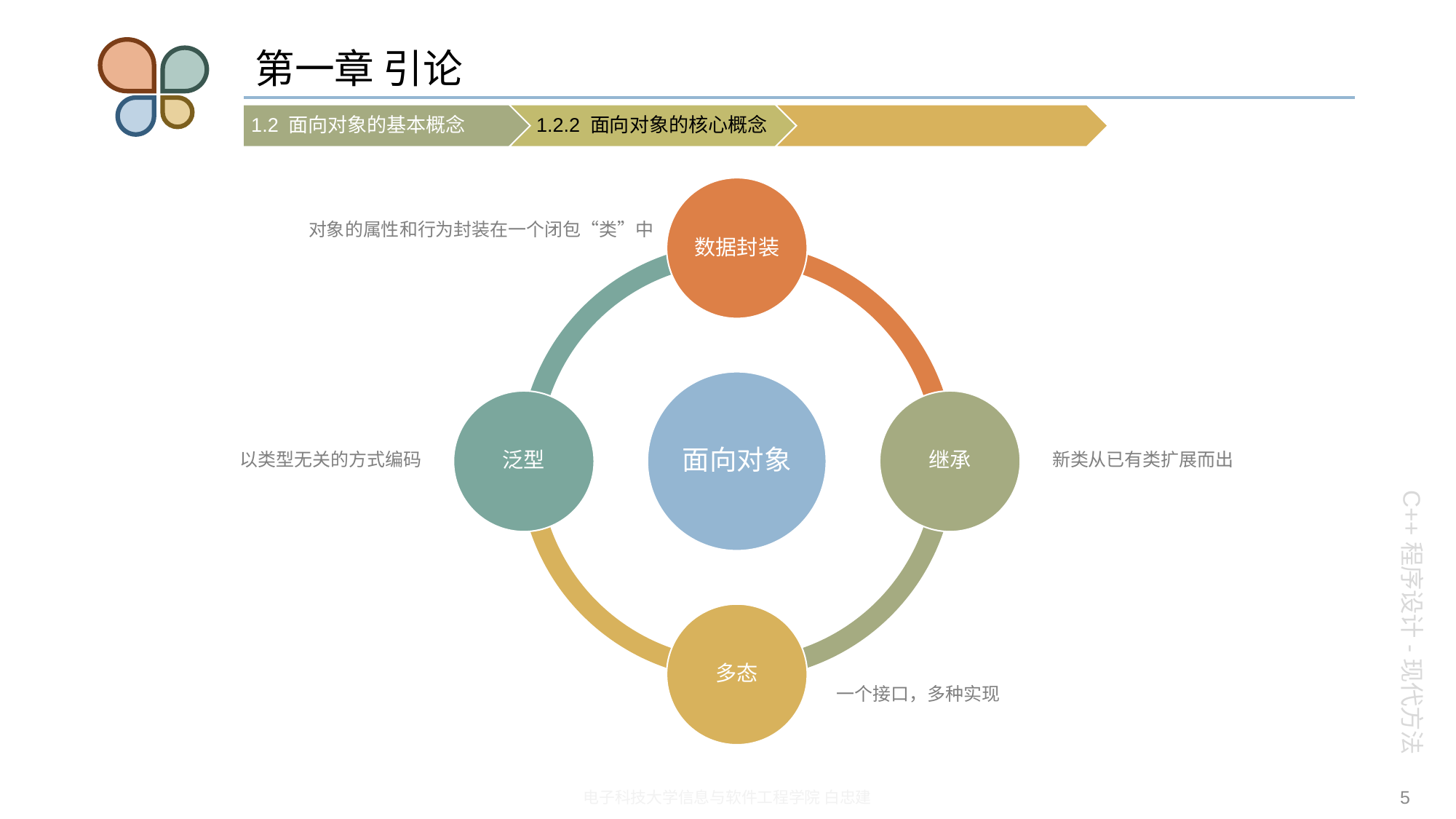

# 第一章 引论
1.2 面向对象的基本概念
1.2.2 面向对象的核心概念

面向对象
数据封装
继承
多态
泛型
对象的属性和行为封装在一个闭包“类”中
以类型无关的方式编码
新类从已有类扩展而出
一个接口，多种实现
5